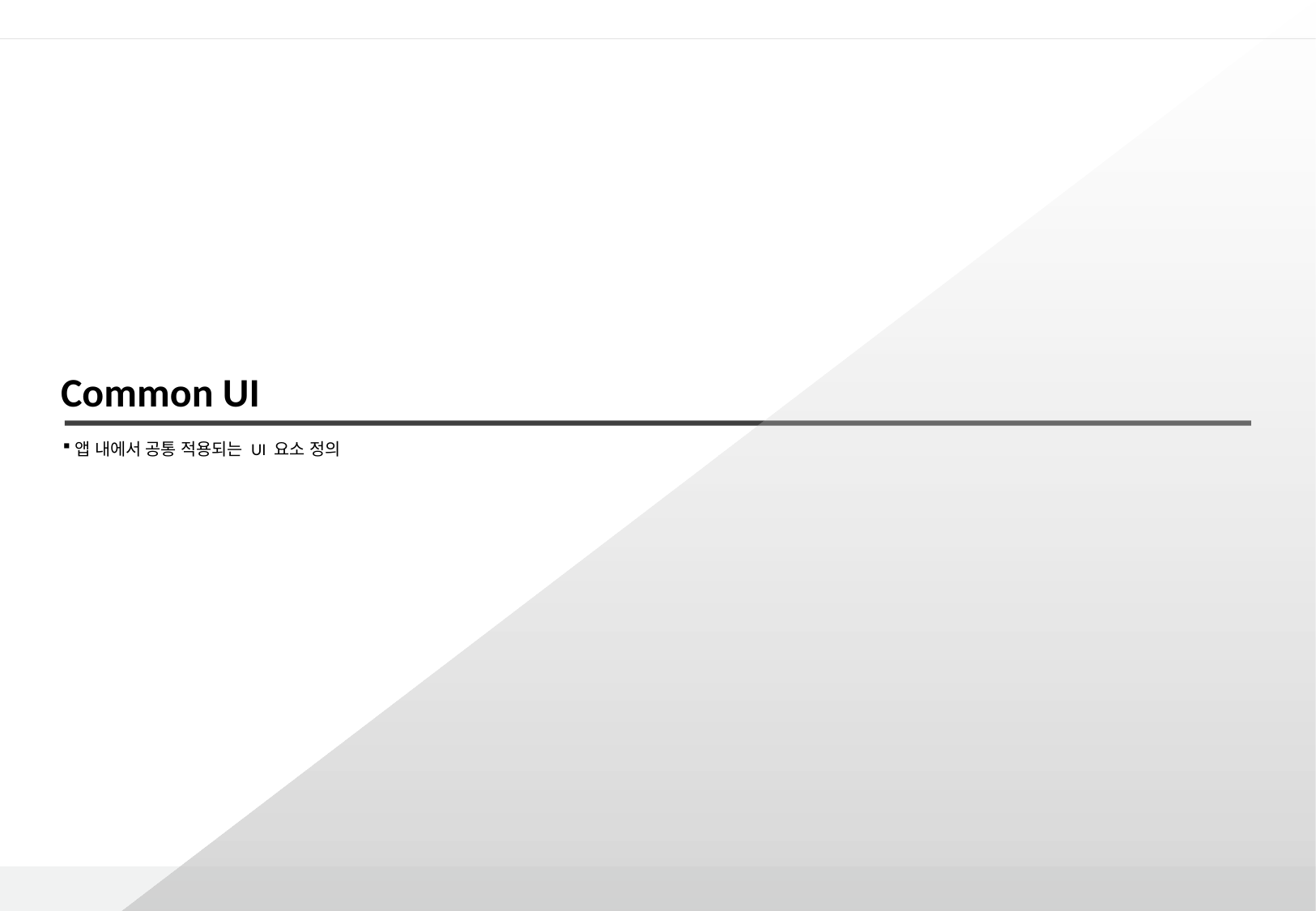

Common UI
앱 내에서 공통 적용되는 UI 요소 정의